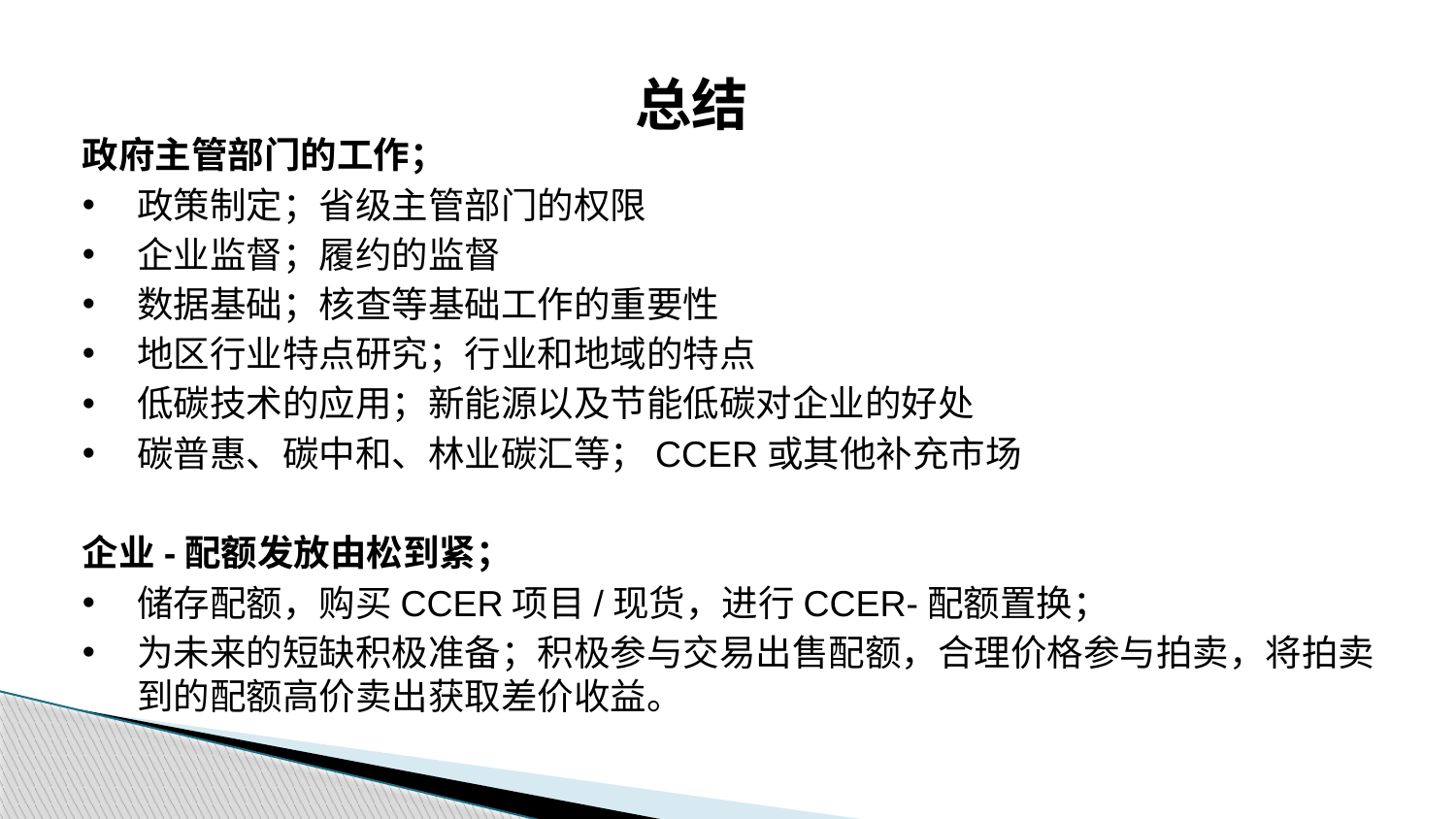

总结
政府主管部门的工作；
政策制定；省级主管部门的权限
企业监督；履约的监督
数据基础；核查等基础工作的重要性
地区行业特点研究；行业和地域的特点
低碳技术的应用；新能源以及节能低碳对企业的好处
碳普惠、碳中和、林业碳汇等；CCER或其他补充市场

企业-配额发放由松到紧；
储存配额，购买CCER项目/现货，进行CCER-配额置换；
为未来的短缺积极准备；积极参与交易出售配额，合理价格参与拍卖，将拍卖到的配额高价卖出获取差价收益。